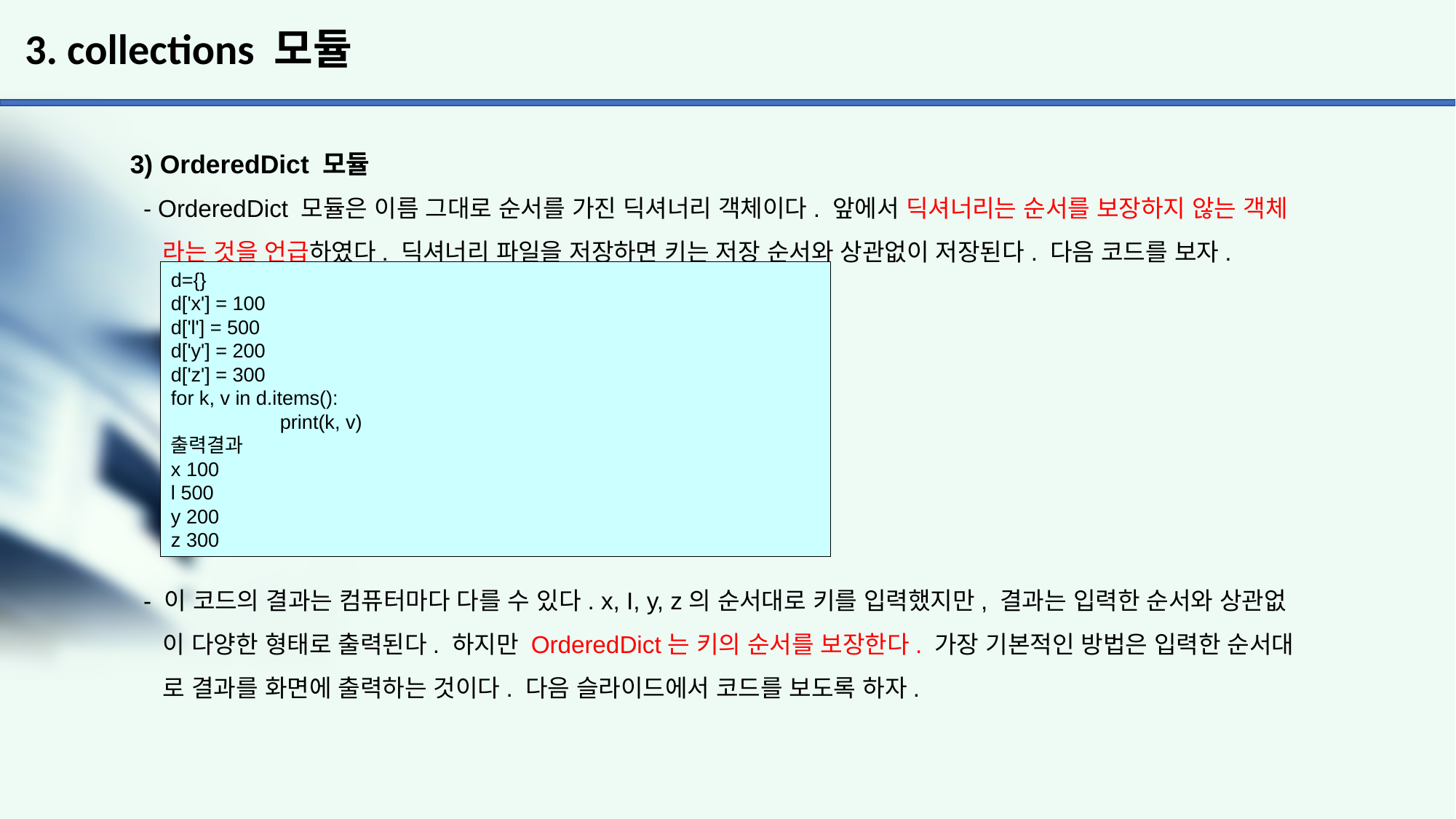

# 3. collections 모듈
3) OrderedDict 모듈
  - OrderedDict 모듈은 이름 그대로 순서를 가진 딕셔너리 객체이다. 앞에서 딕셔너리는 순서를 보장하지 않는 객체
    라는 것을 언급하였다. 딕셔너리 파일을 저장하면 키는 저장 순서와 상관없이 저장된다. 다음 코드를 보자.

  - 이 코드의 결과는 컴퓨터마다 다를 수 있다. x, I, y, z의 순서대로 키를 입력했지만, 결과는 입력한 순서와 상관없
    이 다양한 형태로 출력된다. 하지만 OrderedDict는 키의 순서를 보장한다. 가장 기본적인 방법은 입력한 순서대
    로 결과를 화면에 출력하는 것이다. 다음 슬라이드에서 코드를 보도록 하자.

d={}
d['x'] = 100
d['l'] = 500
d['y'] = 200
d['z'] = 300
for k, v in d.items():
	print(k, v)
출력결과
x 100
l 500
y 200
z 300